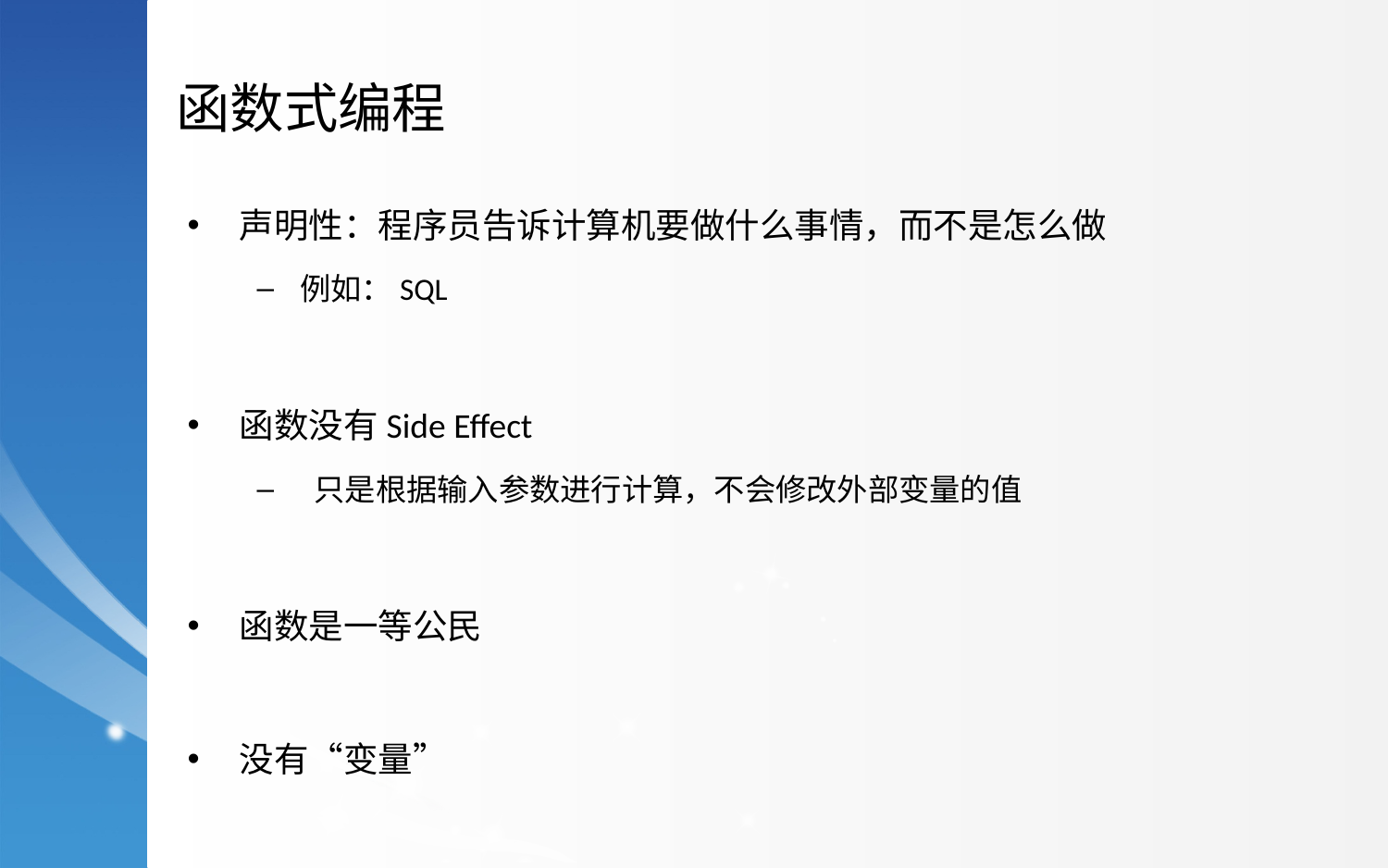

函数式编程
声明性：程序员告诉计算机要做什么事情，而不是怎么做
例如：SQL

函数没有Side Effect
 只是根据输入参数进行计算，不会修改外部变量的值

函数是一等公民

没有“变量”